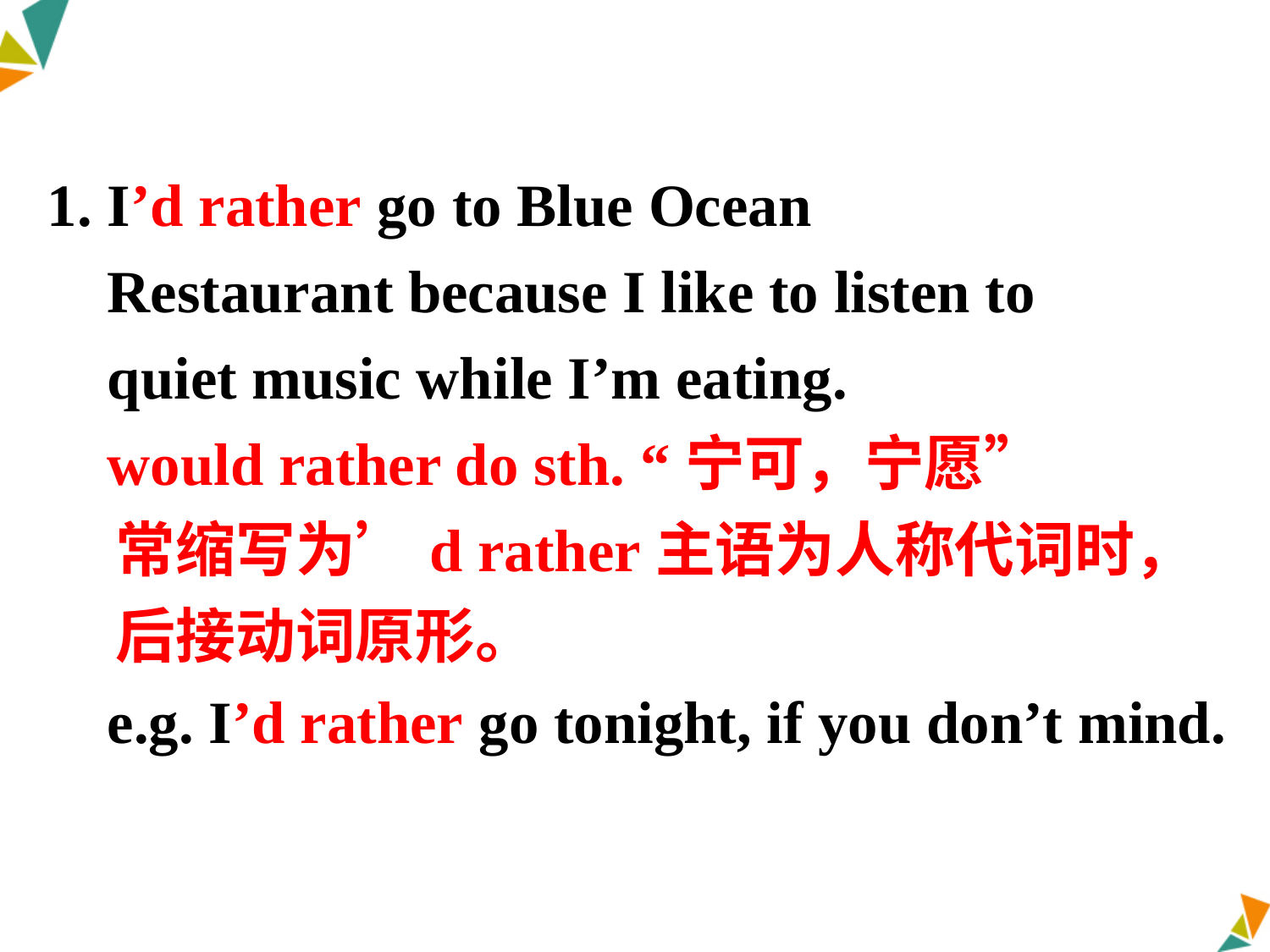

1. I’d rather go to Blue Ocean
    Restaurant because I like to listen to
    quiet music while I’m eating.
    would rather do sth. “宁可，宁愿”
    常缩写为’d rather主语为人称代词时，
    后接动词原形。
    e.g. I’d rather go tonight, if you don’t mind.